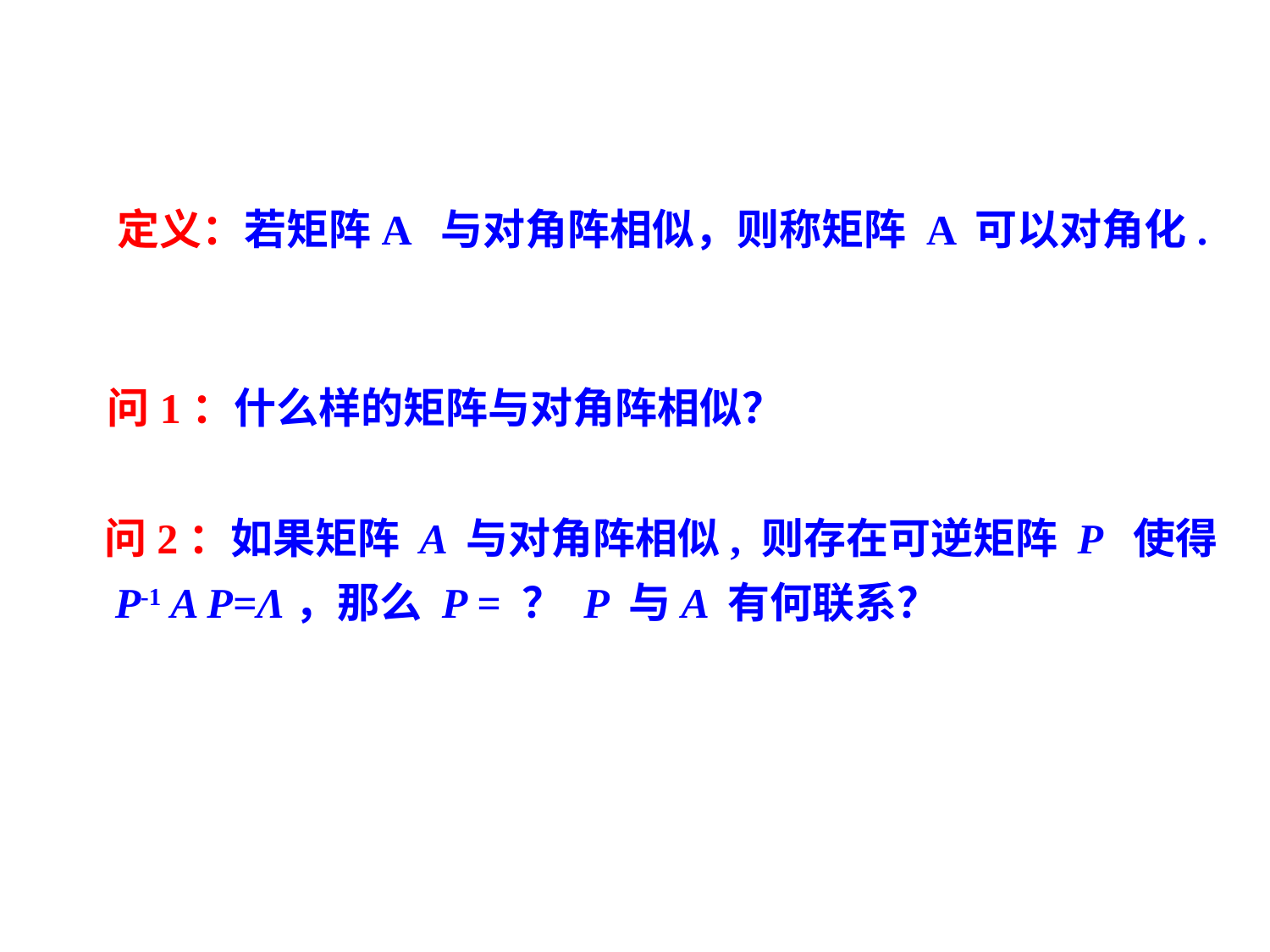

定义：若矩阵A  与对角阵相似，则称矩阵 A 可以对角化.
问1：什么样的矩阵与对角阵相似？
问2：如果矩阵 A 与对角阵相似, 则存在可逆矩阵 P  使得
 P-1 A P=Λ，那么 P = ？ P 与A 有何联系？